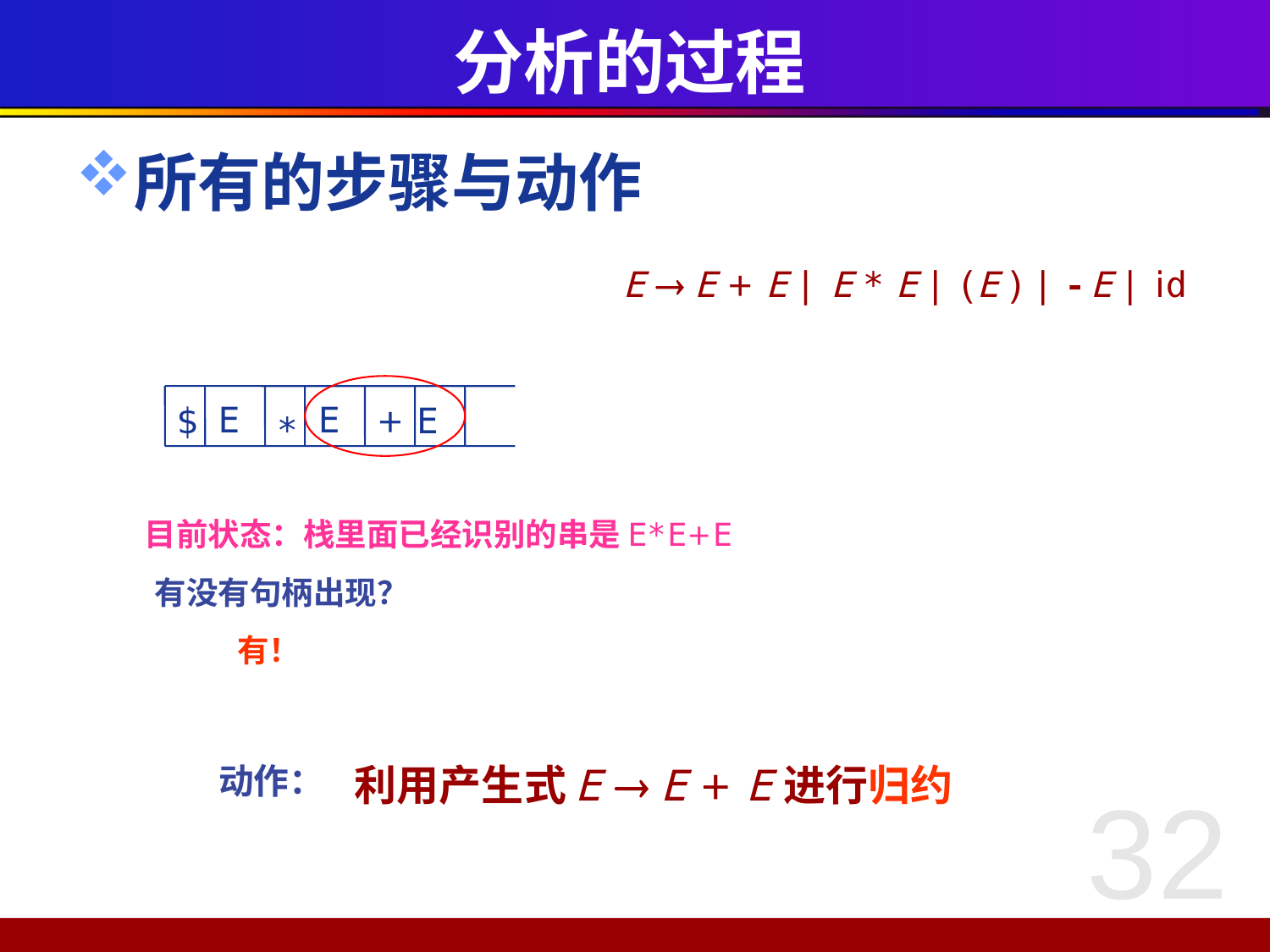

# 分析的过程
所有的步骤与动作
E → E + E | E * E | (E ) | − E | id

E
E
$
+
E
*

目前状态：栈里面已经识别的串是E*E+E
有没有句柄出现？

有！

利用产生式E → E + E进行归约
动作：